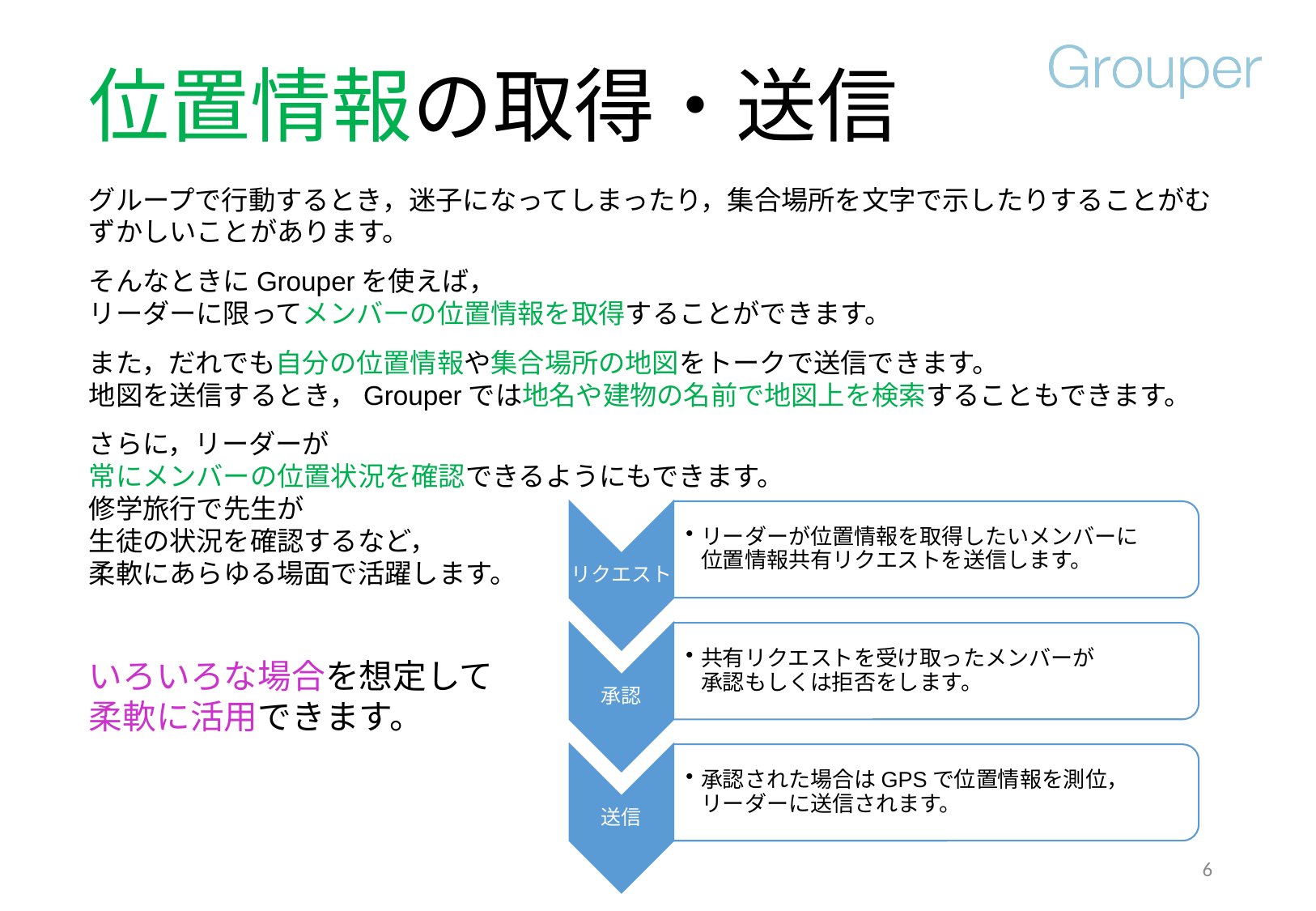

# 位置情報の取得・送信
グループで行動するとき，迷子になってしまったり，集合場所を文字で示したりすることがむずかしいことがあります。
そんなときにGrouperを使えば，
リーダーに限ってメンバーの位置情報を取得することができます。
また，だれでも自分の位置情報や集合場所の地図をトークで送信できます。
地図を送信するとき，Grouperでは地名や建物の名前で地図上を検索することもできます。
さらに，リーダーが
常にメンバーの位置状況を確認できるようにもできます。
修学旅行で先生が
生徒の状況を確認するなど，
柔軟にあらゆる場面で活躍します。

いろいろな場合を想定して
柔軟に活用できます。
リクエスト
リーダーが位置情報を取得したいメンバーに
位置情報共有リクエストを送信します。
承認
共有リクエストを受け取ったメンバーが
承認もしくは拒否をします。
送信
承認された場合はGPSで位置情報を測位，
リーダーに送信されます。
6